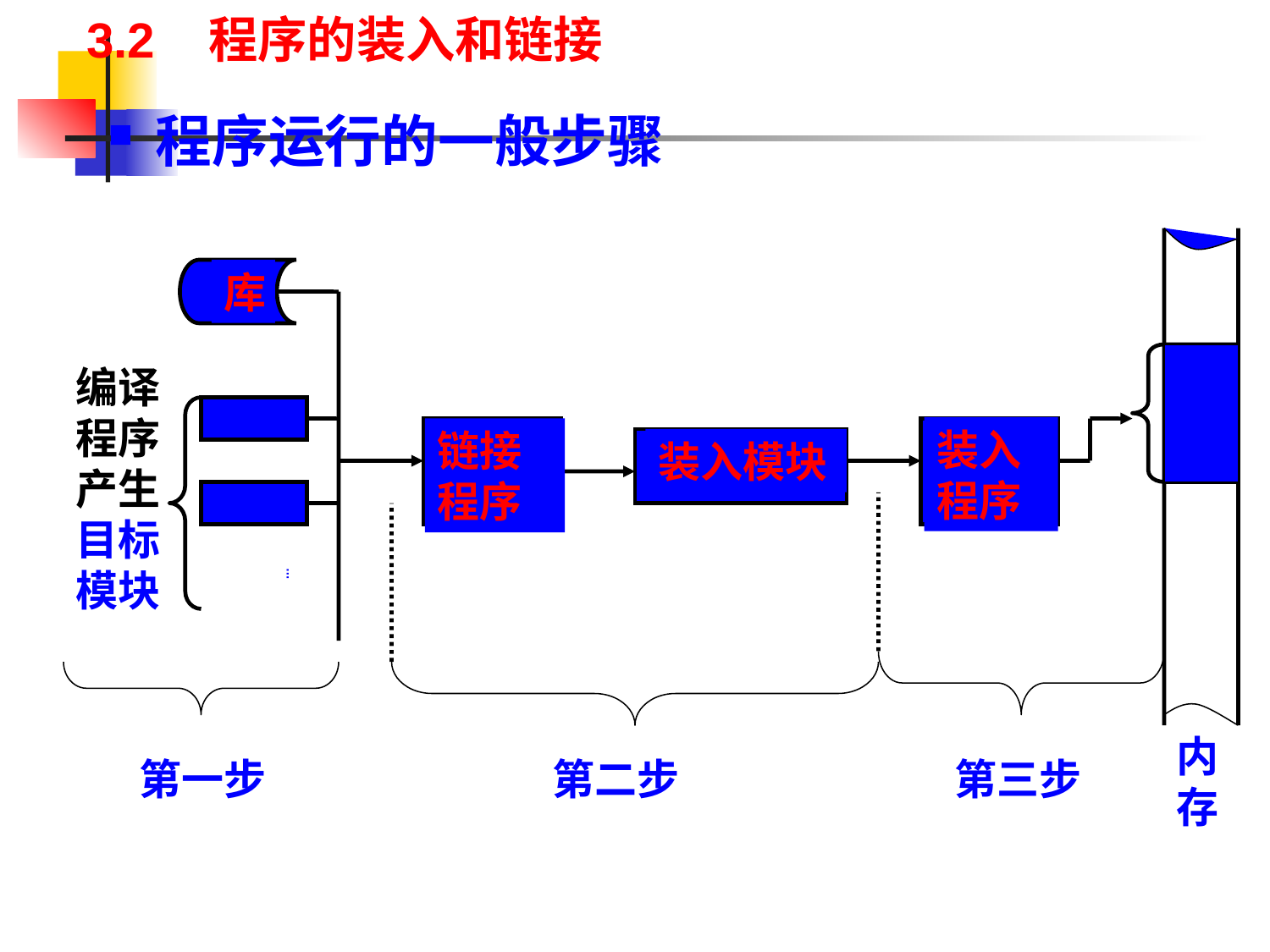

3.2   程序的装入和链接
程序运行的一般步骤

库

编译程序产生目标模块

装入程序

链接程序

装入模块

…

内存
第一步
第二步
第三步